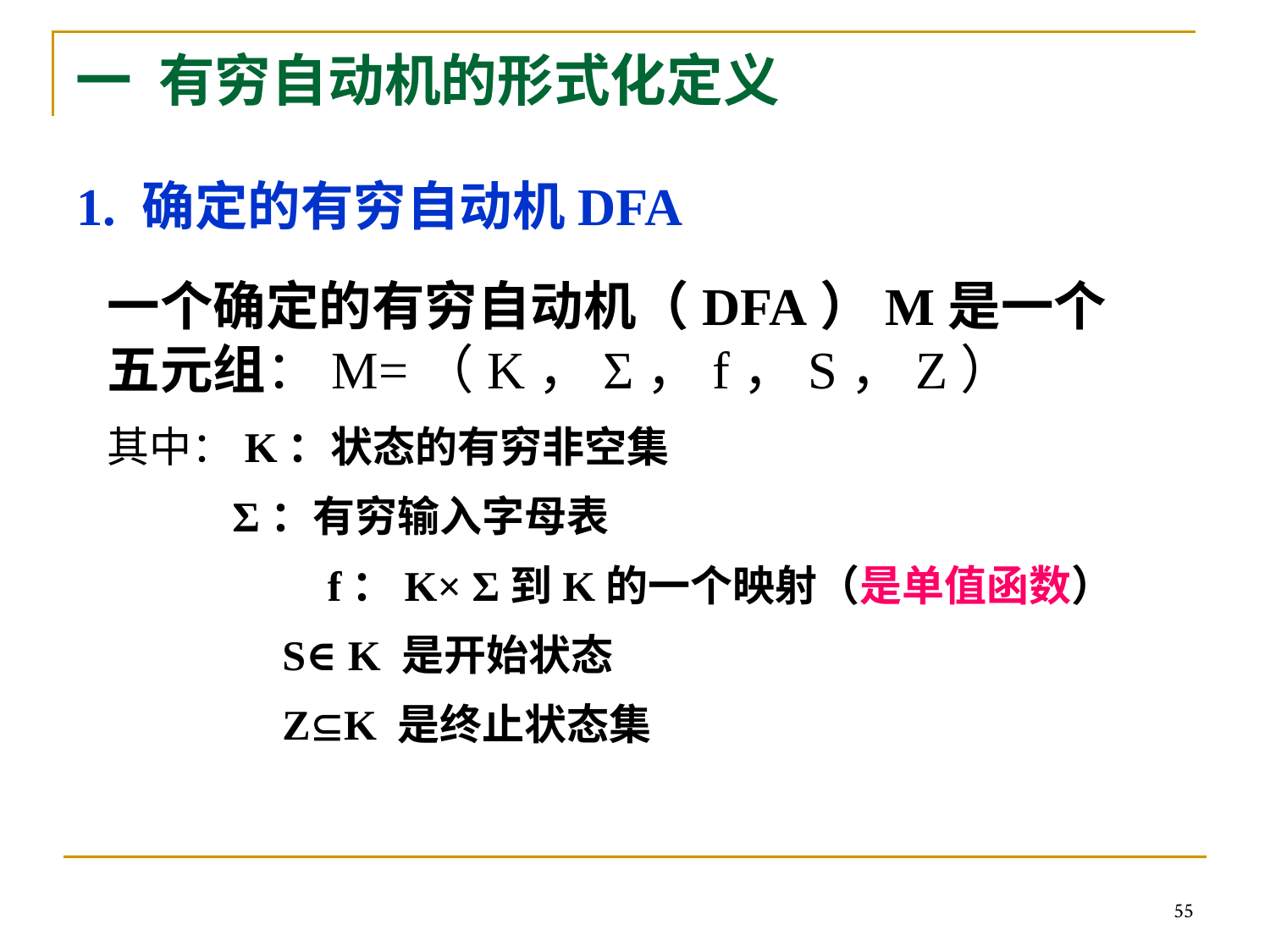

一  有穷自动机的形式化定义
1. 确定的有穷自动机DFA
一个确定的有穷自动机（DFA）M是一个五元组：M=（K，Σ，f，S，Z）
其中：K：状态的有穷非空集
	   Σ：有穷输入字母表
		f：K× Σ到K的一个映射（是单值函数）
		S∈K 是开始状态
		Z⊆K 是终止状态集
55